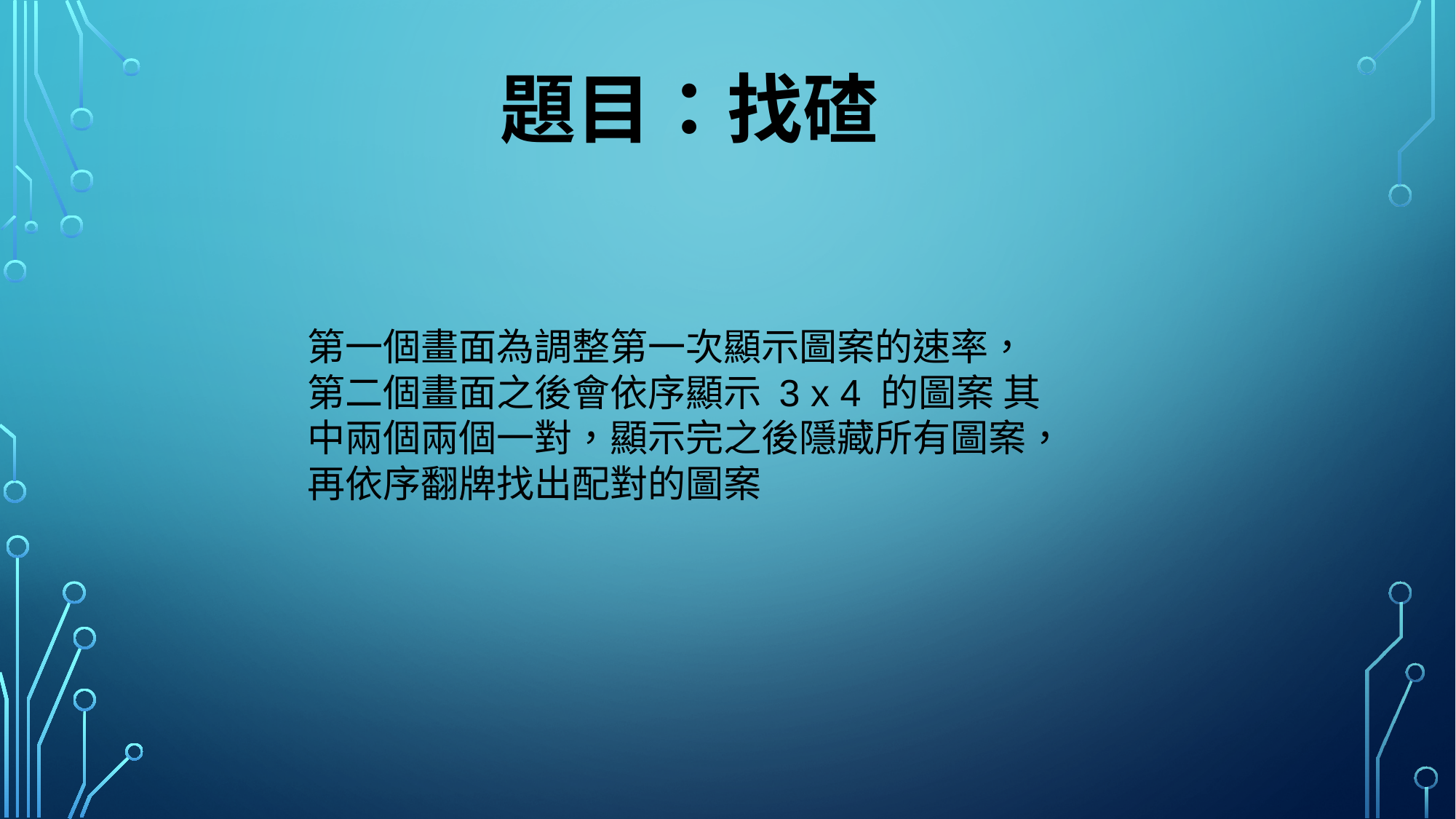

# 題目：找碴
第一個畫面為調整第一次顯示圖案的速率，第二個畫面之後會依序顯示 3 x 4 的圖案 其中兩個兩個一對，顯示完之後隱藏所有圖案，再依序翻牌找出配對的圖案